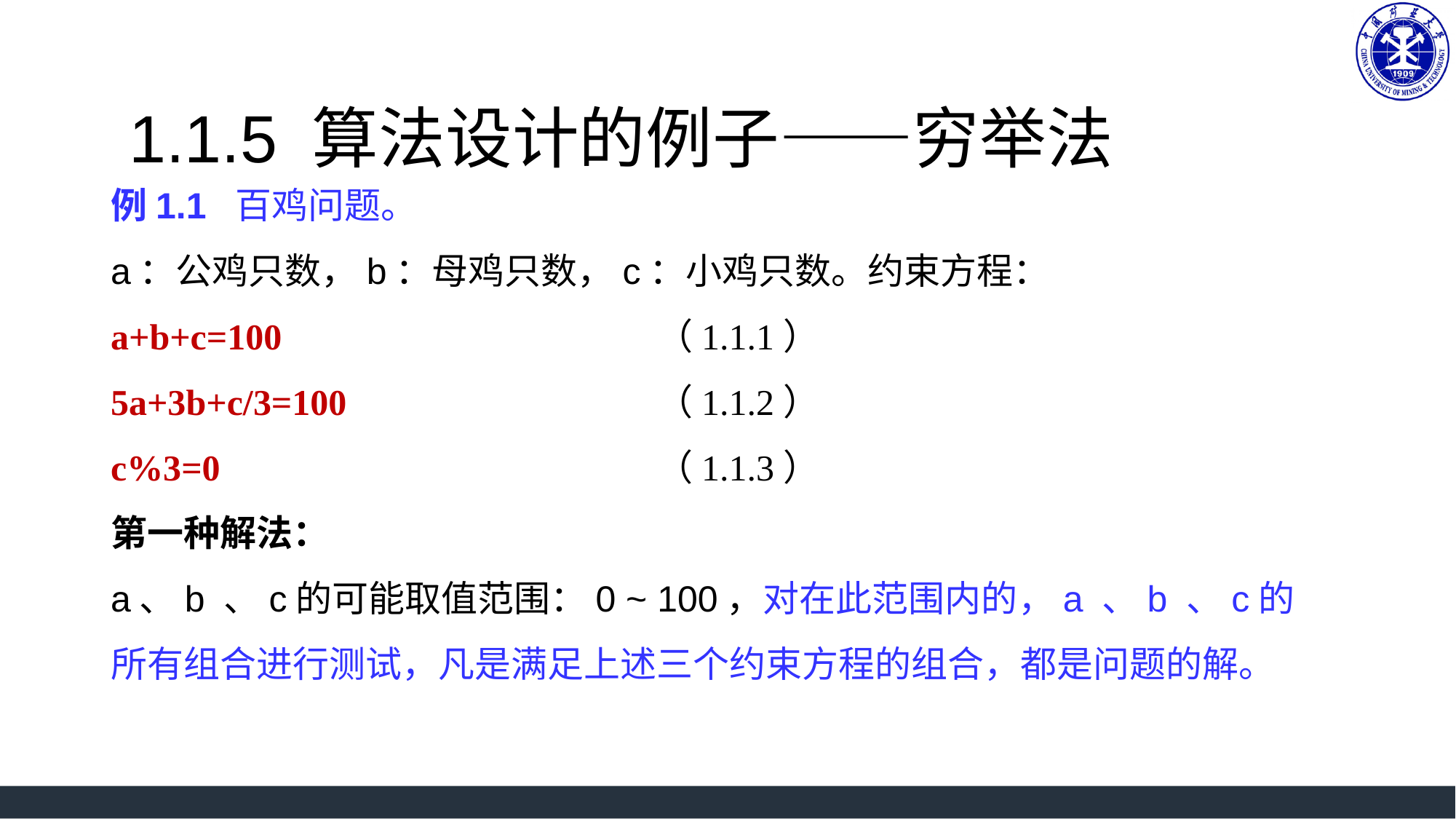

#
1.1.5 算法设计的例子——穷举法
例1.1  百鸡问题。
a：公鸡只数，b：母鸡只数，c：小鸡只数。约束方程：
a+b+c=100				（1.1.1）
5a+3b+c/3=100			（1.1.2）
c%3=0				（1.1.3）
第一种解法：
a、b 、c的可能取值范围：0 ~ 100，对在此范围内的，a 、b 、c的所有组合进行测试，凡是满足上述三个约束方程的组合，都是问题的解。